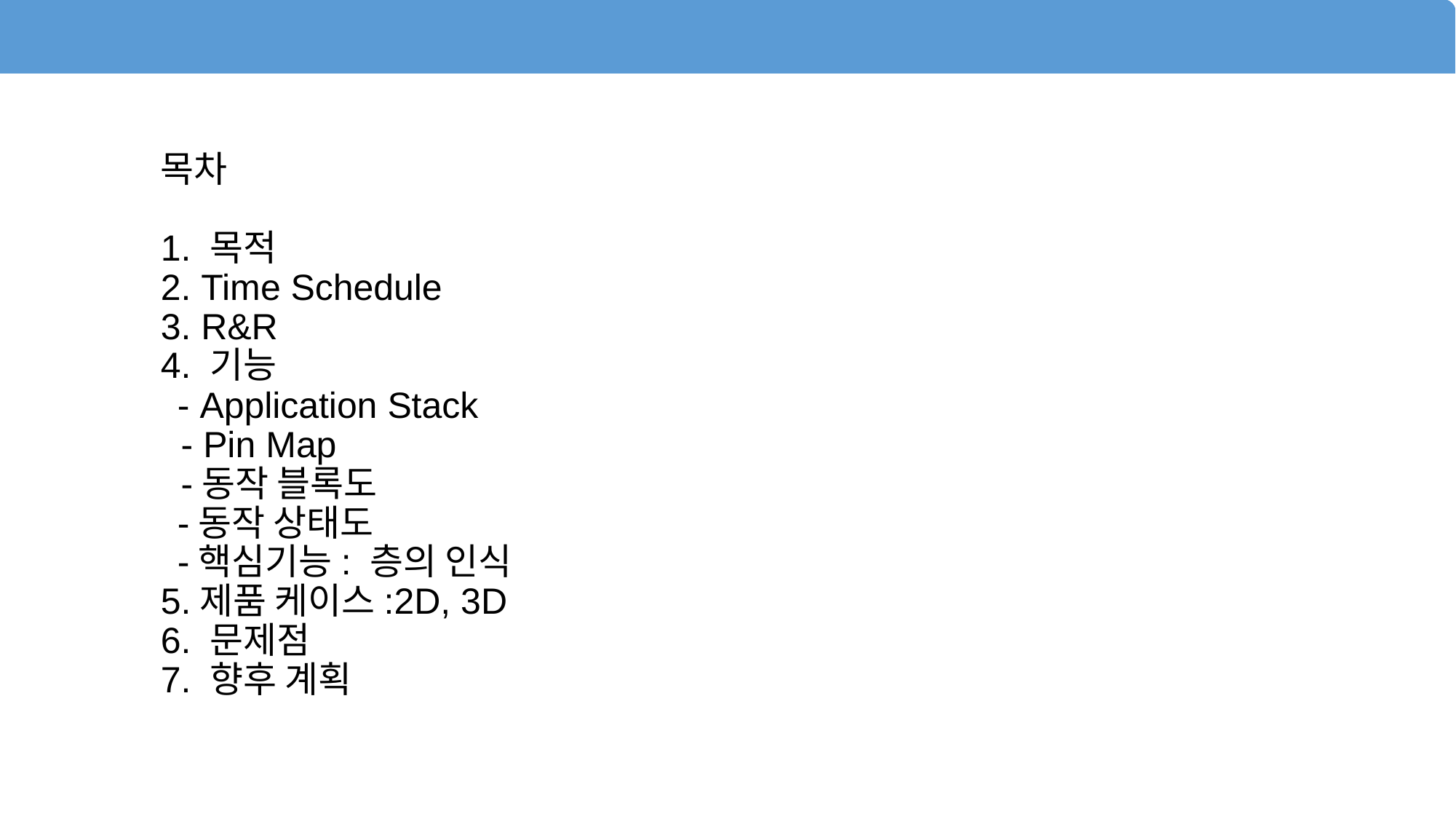

# 목차 1. 목적 2. Time Schedule 3. R&R 4. 기능 - Application Stack - Pin Map -동작 블록도 -동작 상태도 -핵심기능: 층의 인식 5.제품 케이스:2D, 3D 6. 문제점 7. 향후 계획